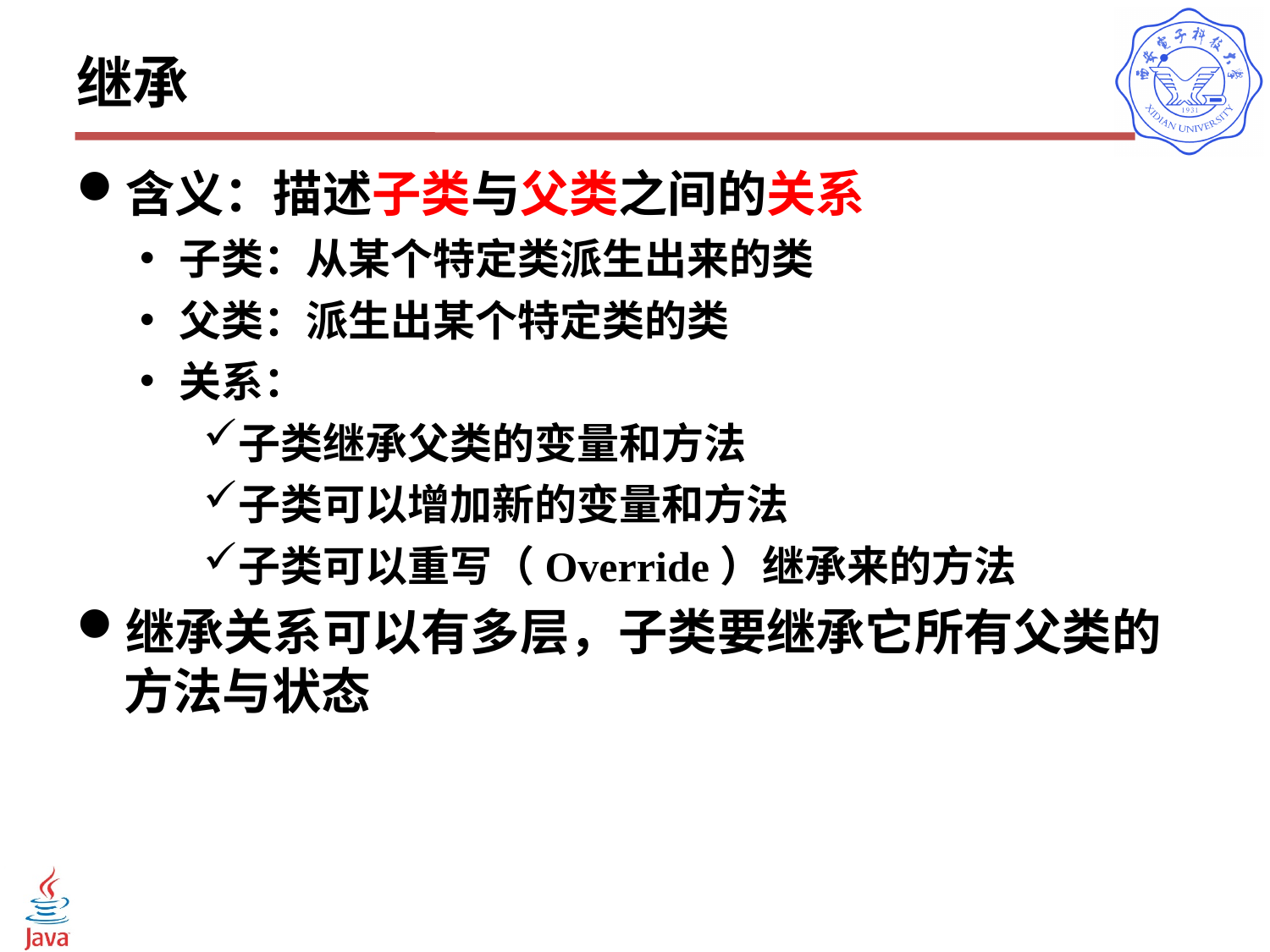

# 继承
含义：描述子类与父类之间的关系
子类：从某个特定类派生出来的类
父类：派生出某个特定类的类
关系：
子类继承父类的变量和方法
子类可以增加新的变量和方法
子类可以重写（Override）继承来的方法
继承关系可以有多层，子类要继承它所有父类的方法与状态